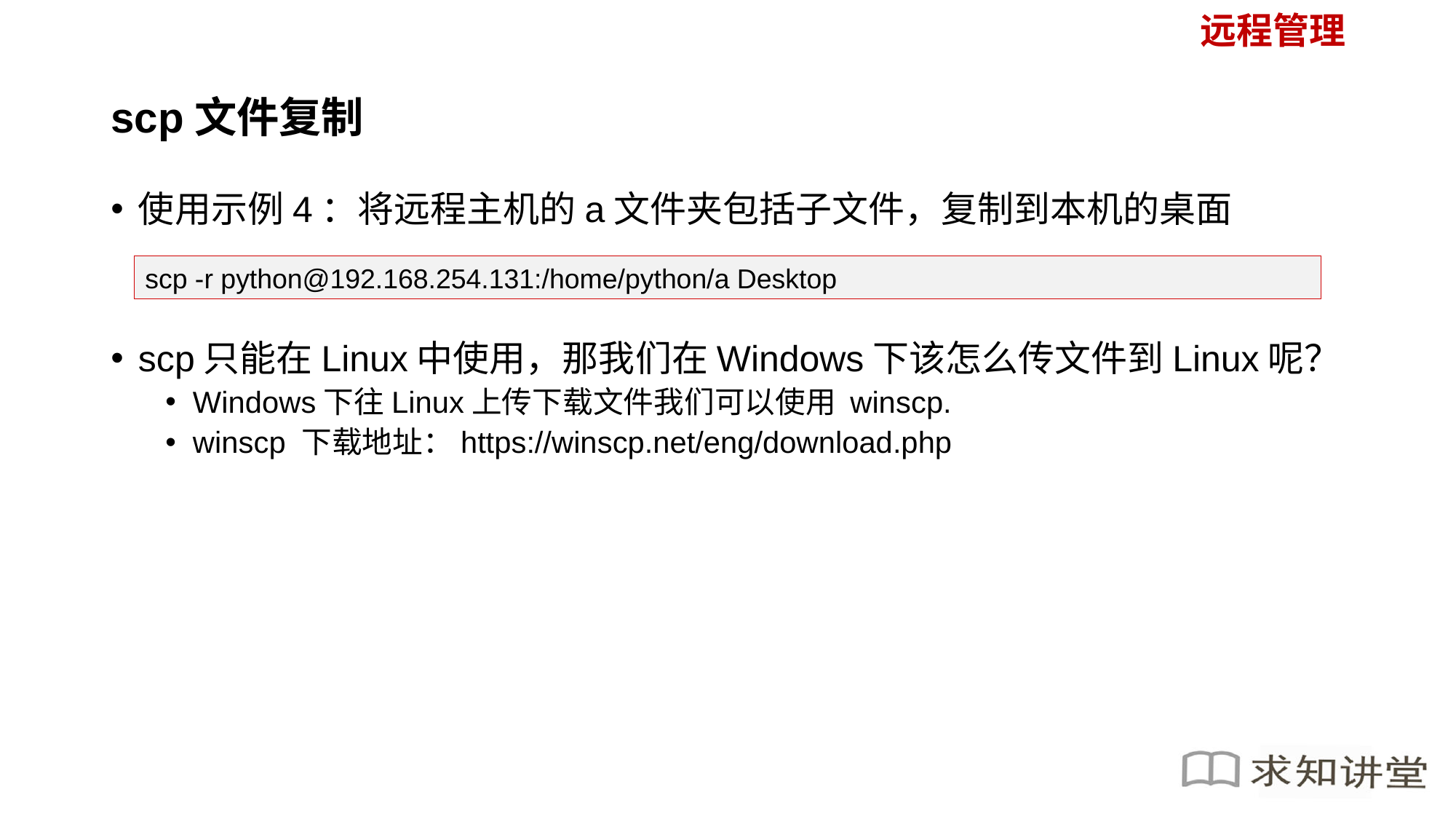

远程管理
# scp文件复制
使用示例4：将远程主机的a文件夹包括子文件，复制到本机的桌面

scp只能在Linux中使用，那我们在Windows下该怎么传文件到Linux呢？
Windows下往Linux上传下载文件我们可以使用 winscp.
winscp 下载地址：https://winscp.net/eng/download.php
scp -r python@192.168.254.131:/home/python/a Desktop